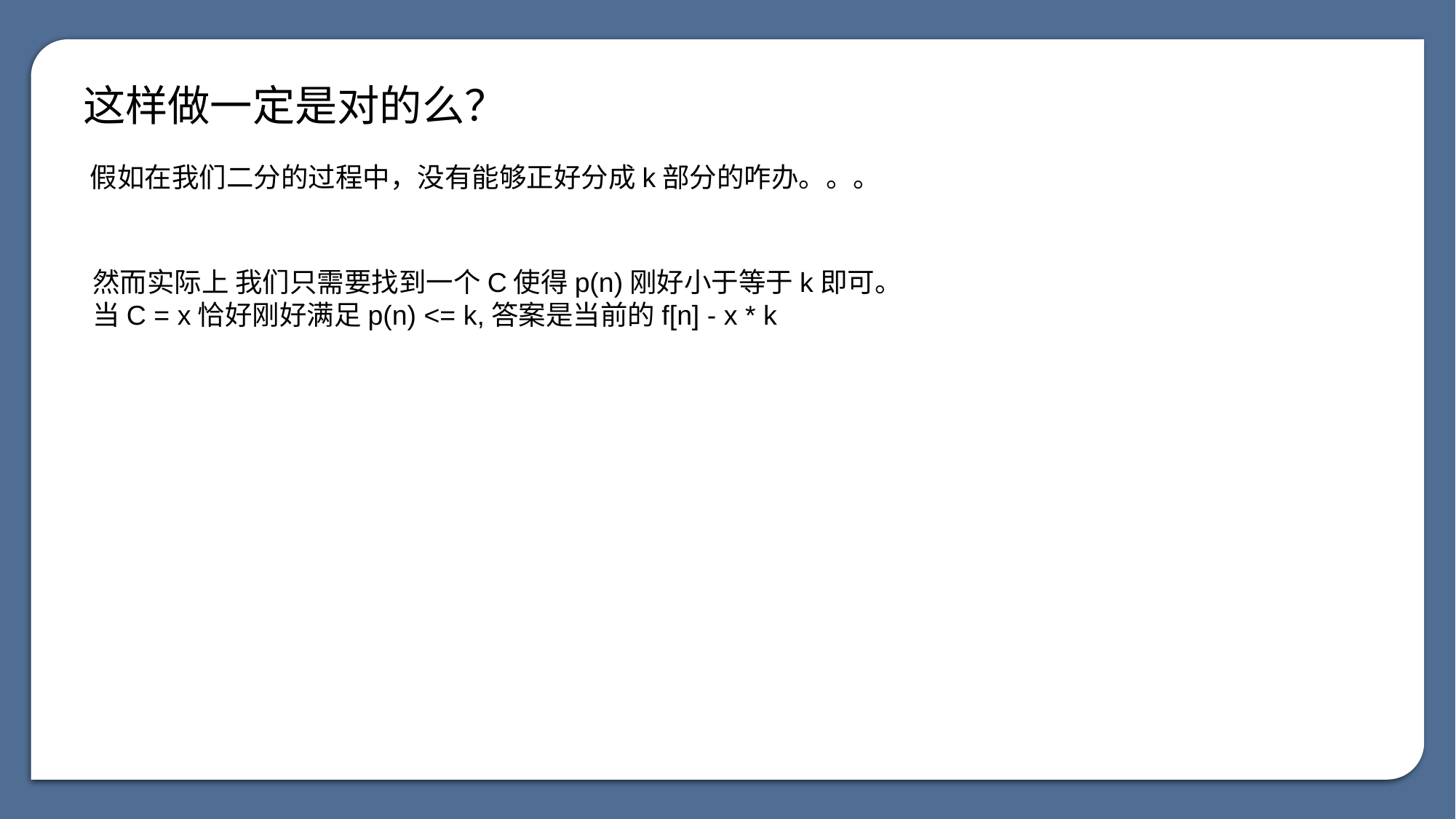

这样做一定是对的么？
假如在我们二分的过程中，没有能够正好分成k部分的咋办。。。
然而实际上 我们只需要找到一个C使得p(n)刚好小于等于k即可。
当C = x恰好刚好满足p(n) <= k,答案是当前的f[n] - x * k